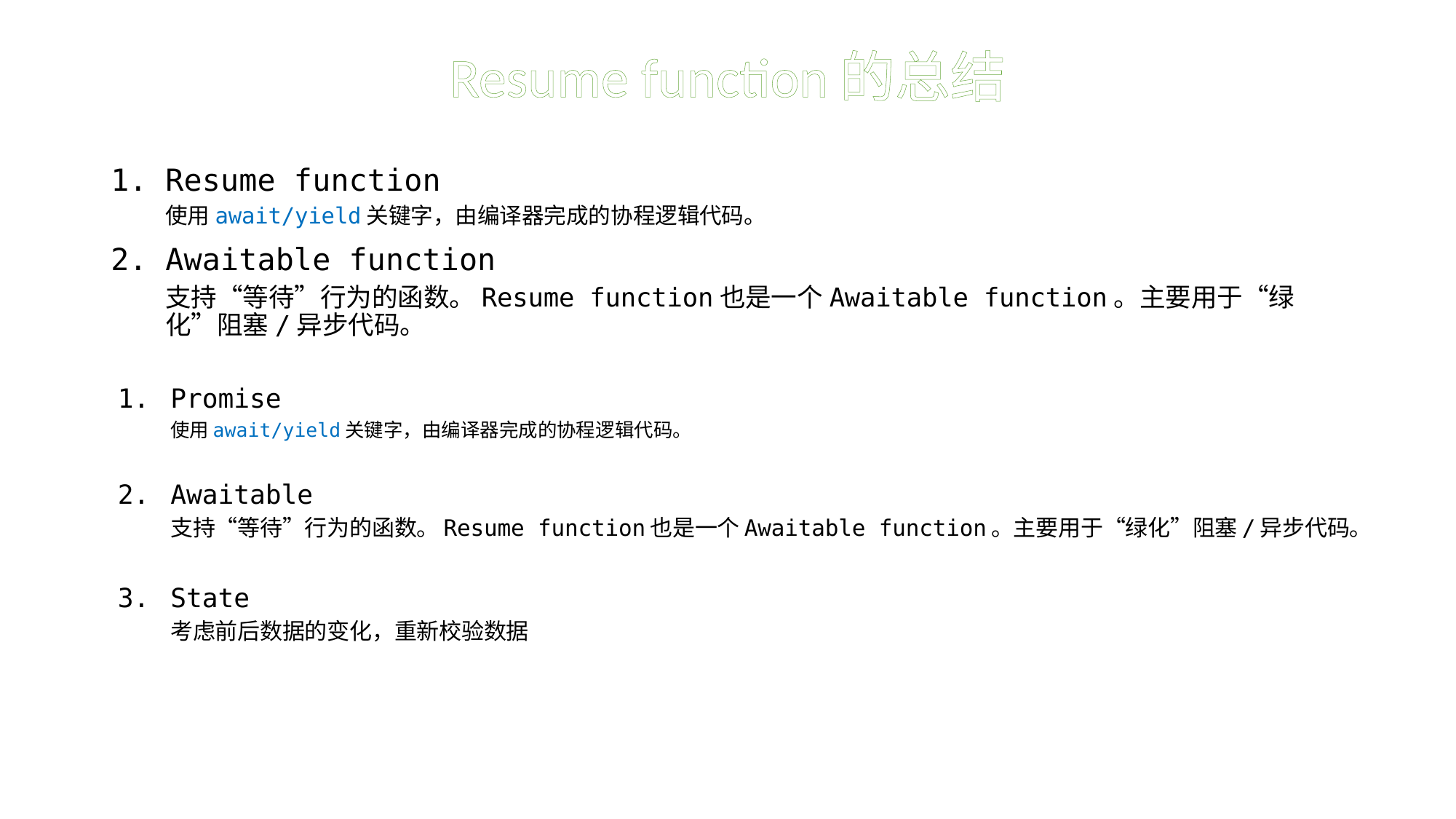

# Resume function的总结
Resume function
使用await/yield关键字，由编译器完成的协程逻辑代码。
Awaitable function
支持“等待”行为的函数。Resume function也是一个Awaitable function。主要用于“绿化”阻塞/异步代码。
Promise
使用await/yield关键字，由编译器完成的协程逻辑代码。

Awaitable
支持“等待”行为的函数。Resume function也是一个Awaitable function。主要用于“绿化”阻塞/异步代码。

State
考虑前后数据的变化，重新校验数据